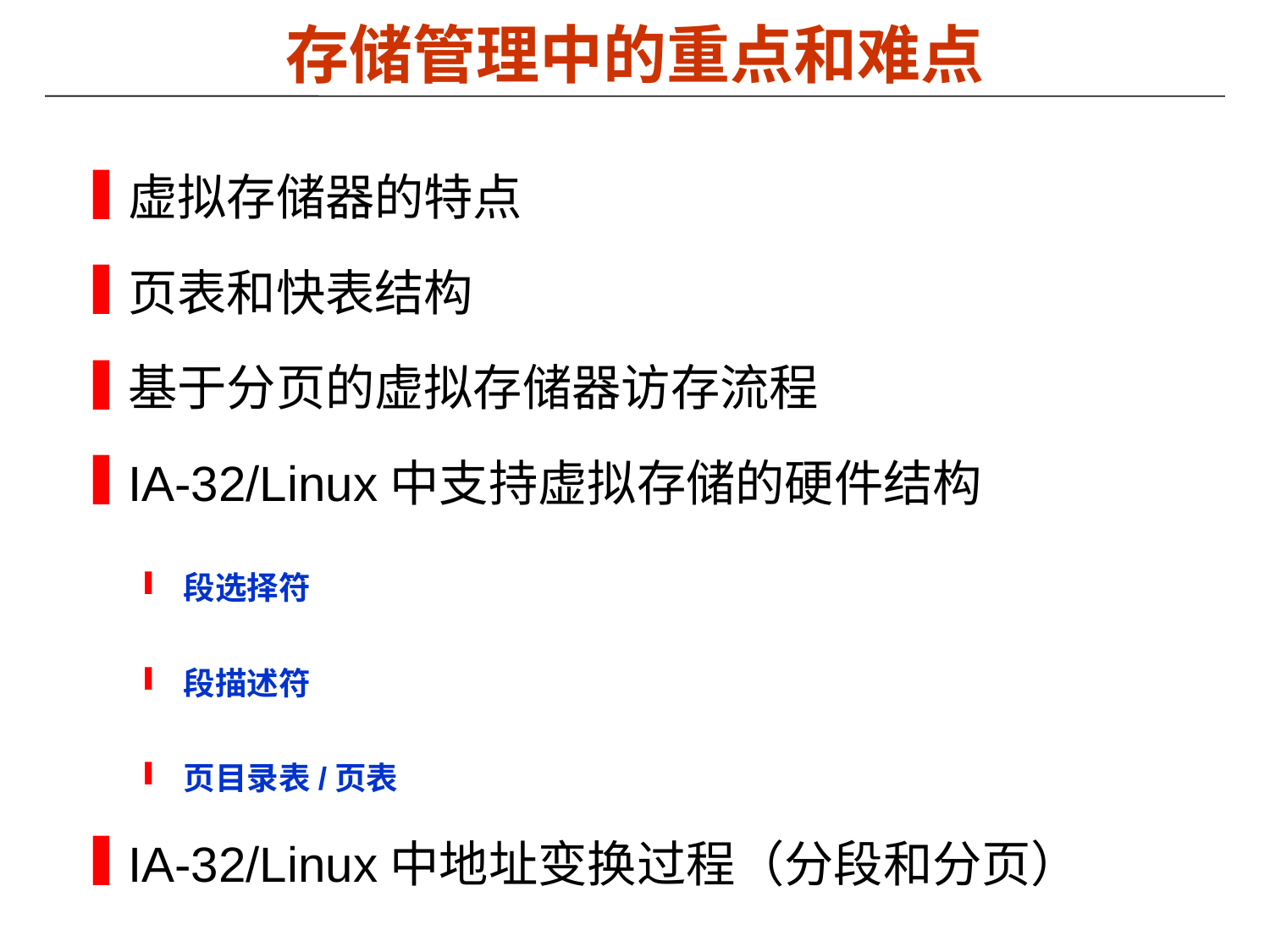

# 存储管理中的重点和难点
虚拟存储器的特点
页表和快表结构
基于分页的虚拟存储器访存流程
IA-32/Linux中支持虚拟存储的硬件结构
段选择符
段描述符
页目录表/页表
IA-32/Linux中地址变换过程（分段和分页）